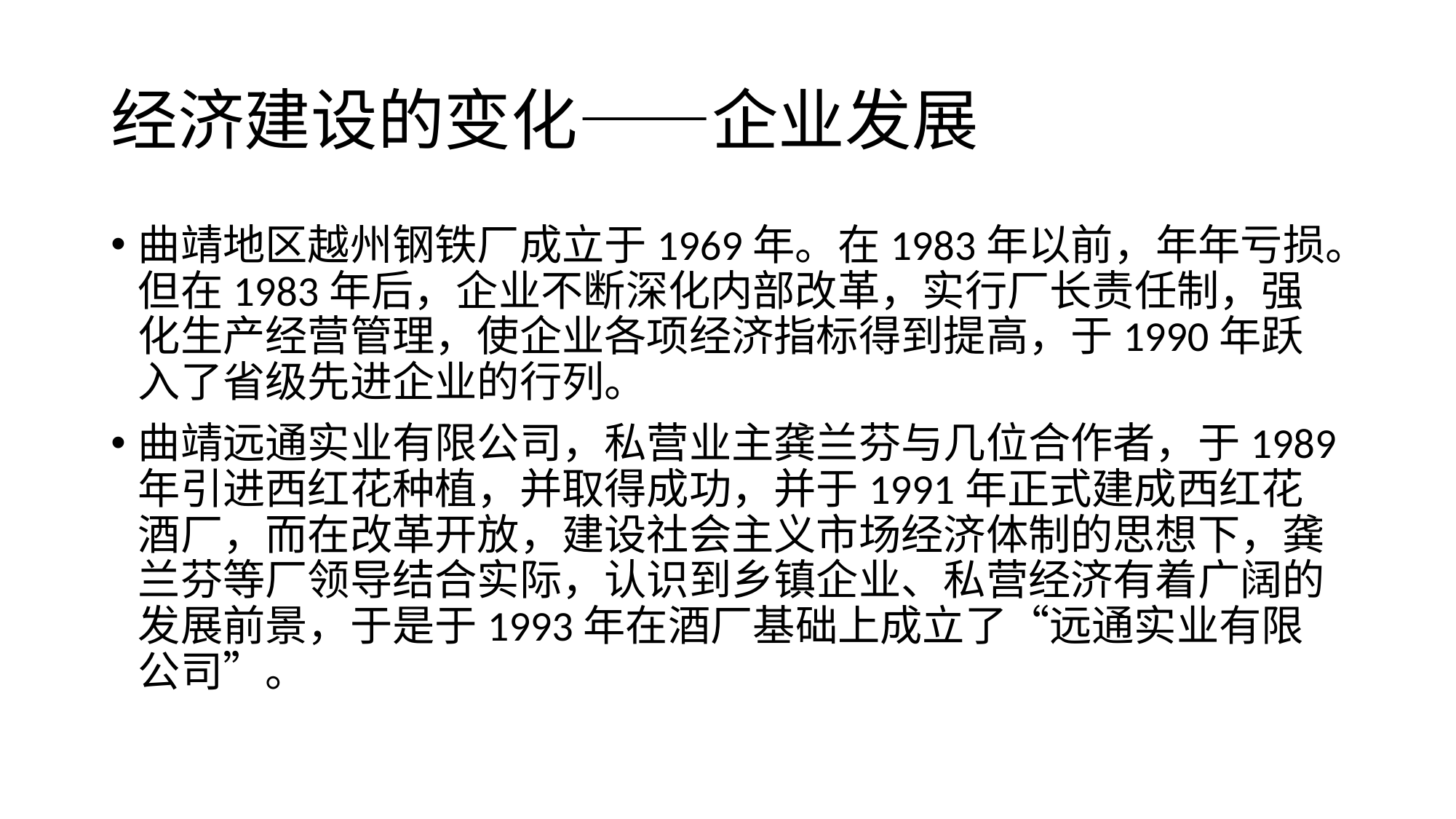

# 经济建设的变化——企业发展
曲靖地区越州钢铁厂成立于1969年。在1983年以前，年年亏损。但在1983年后，企业不断深化内部改革，实行厂长责任制，强化生产经营管理，使企业各项经济指标得到提高，于1990年跃入了省级先进企业的行列。
曲靖远通实业有限公司，私营业主龚兰芬与几位合作者，于1989年引进西红花种植，并取得成功，并于1991年正式建成西红花酒厂，而在改革开放，建设社会主义市场经济体制的思想下，龚兰芬等厂领导结合实际，认识到乡镇企业、私营经济有着广阔的发展前景，于是于1993年在酒厂基础上成立了“远通实业有限公司”。